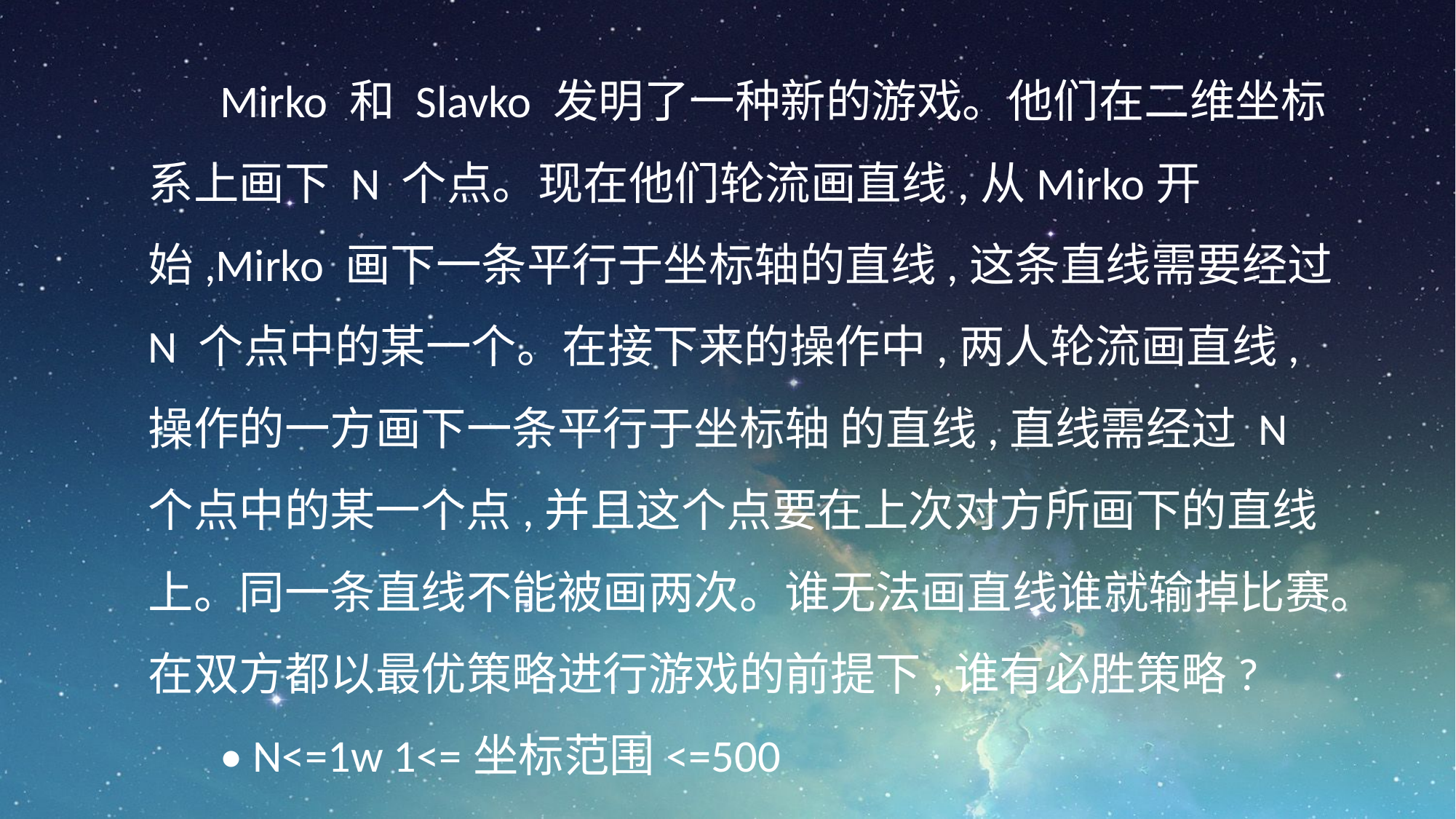

Mirko 和 Slavko 发明了一种新的游戏。他们在二维坐标系上画下 N 个点。现在他们轮流画直线,从Mirko开始,Mirko 画下一条平行于坐标轴的直线,这条直线需要经过 N 个点中的某一个。在接下来的操作中,两人轮流画直线,操作的一方画下一条平行于坐标轴 的直线,直线需经过 N 个点中的某一个点,并且这个点要在上次对方所画下的直线上。同一条直线不能被画两次。谁无法画直线谁就输掉比赛。在双方都以最优策略进行游戏的前提下,谁有必胜策略?
• N<=1w 1<=坐标范围<=500